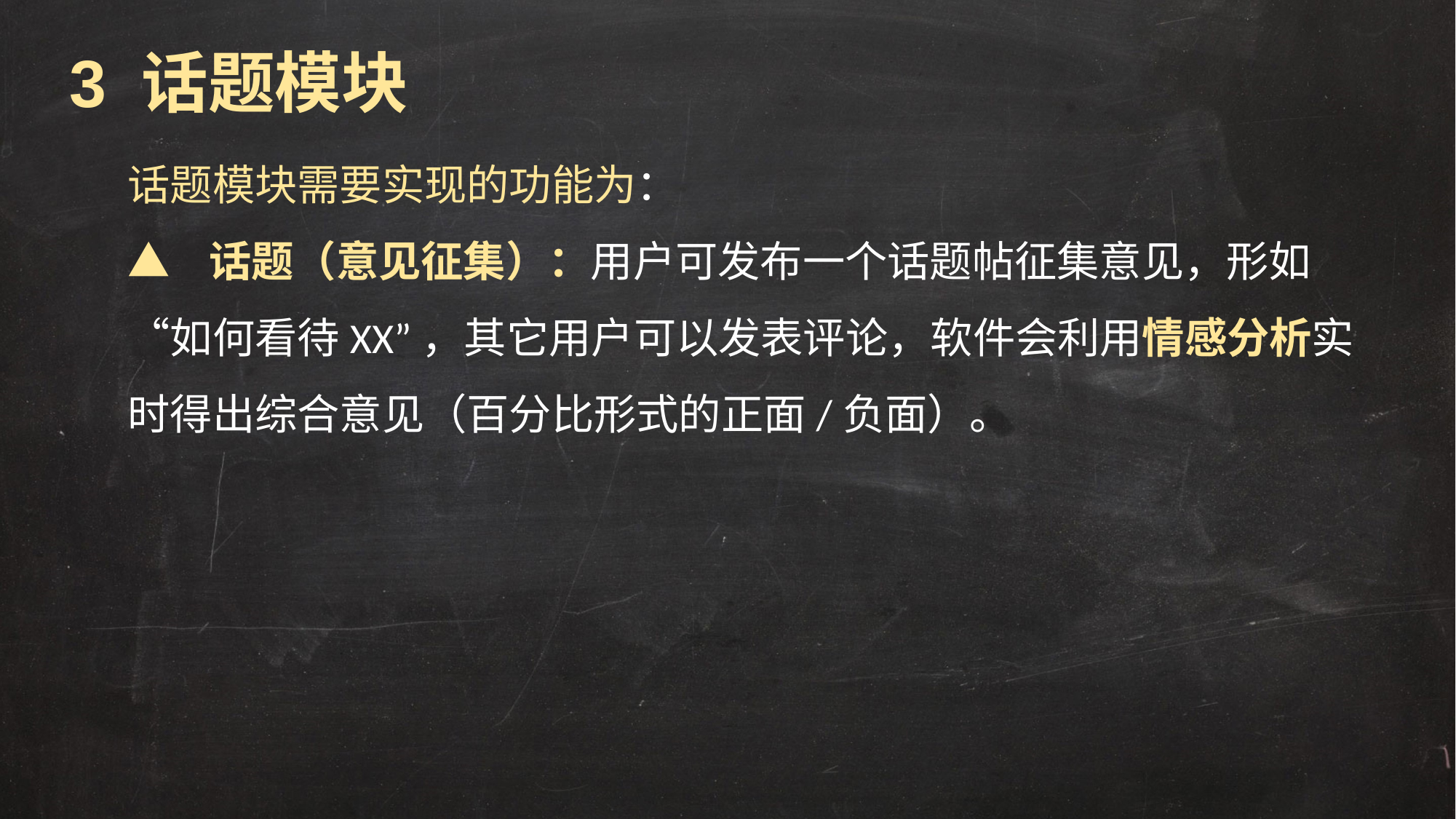

3 话题模块
话题模块需要实现的功能为：
▲   话题（意见征集）：用户可发布一个话题帖征集意见，形如“如何看待XX”，其它用户可以发表评论，软件会利用情感分析实时得出综合意见（百分比形式的正面/负面）。